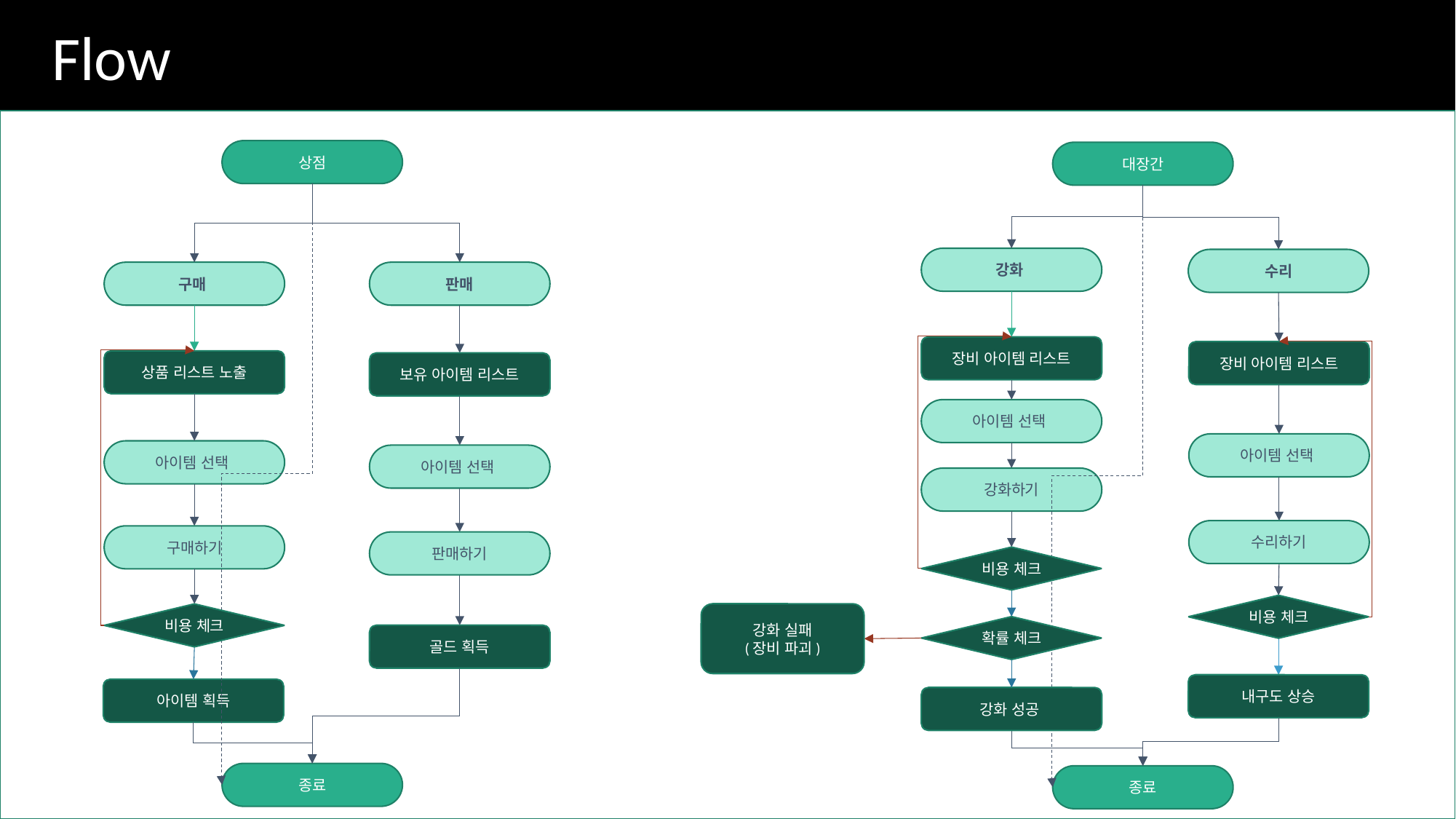

# Flow

상점
대장간
강화
수리
구매
판매
장비 아이템 리스트
장비 아이템 리스트
상품 리스트 노출
보유 아이템 리스트
아이템 선택
아이템 선택
아이템 선택
아이템 선택
강화하기
수리하기
구매하기
판매하기
비용 체크
비용 체크
강화 실패
(장비 파괴)
비용 체크
확률 체크
골드 획득
내구도 상승
아이템 획득
강화 성공
종료
종료